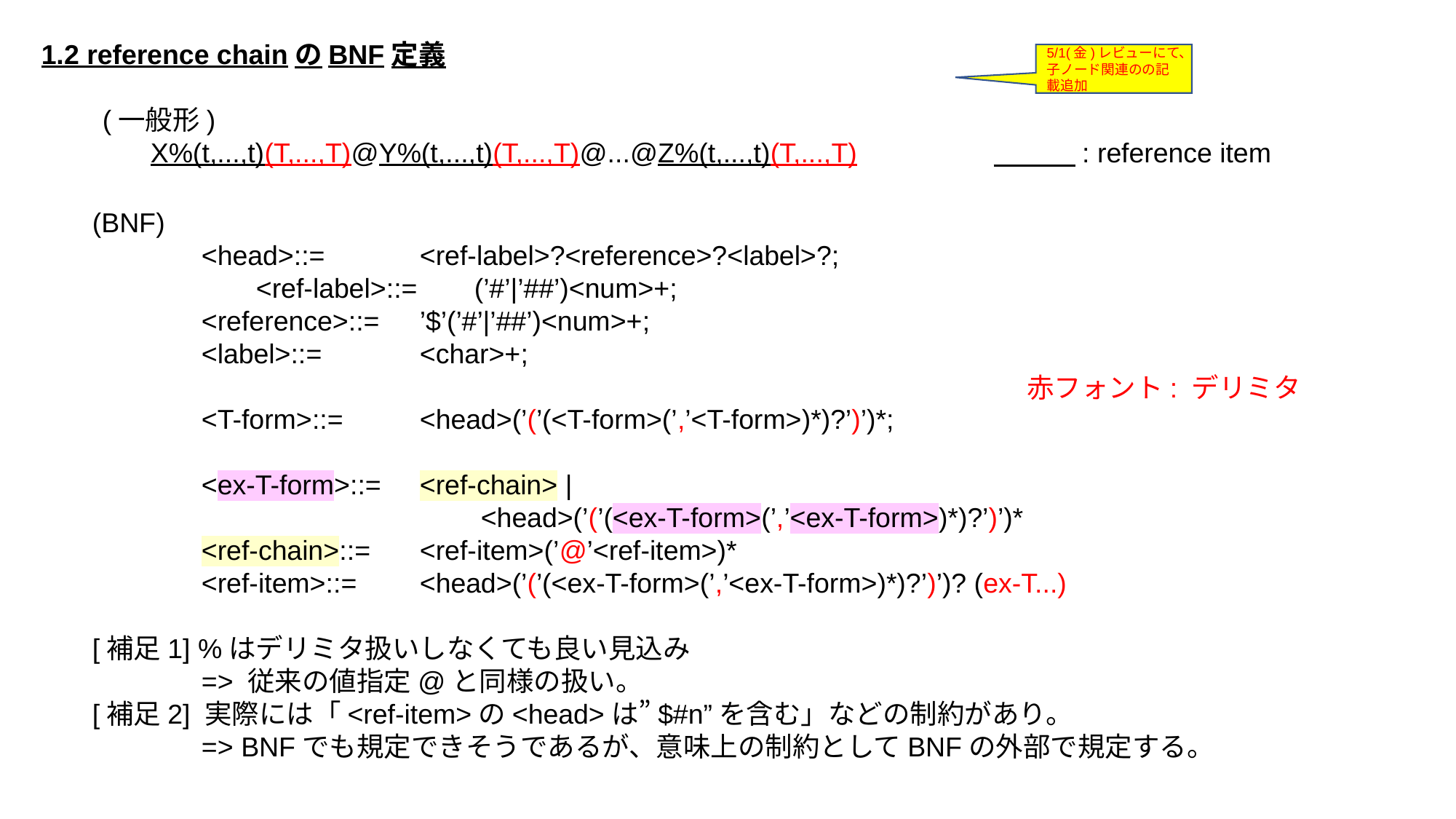

1.2 reference chainのBNF定義

　　(一般形)
	X%(t,...,t)(T,...,T)@Y%(t,...,t)(T,...,T)@...@Z%(t,...,t)(T,...,T)                 　　　: reference item
5/1(金)レビューにて、
子ノード関連のの記載追加
(BNF)
	<head>::=	<ref-label>?<reference>?<label>?;
	<ref-label>::=	(’#’|’##’)<num>+;
<reference>::=	’$’(’#’|’##’)<num>+;
<label>::=	<char>+;

<T-form>::=	<head>(’(’(<T-form>(’,’<T-form>)*)?’)’)*;

<ex-T-form>::=	<ref-chain> |
		　　<head>(’(’(<ex-T-form>(’,’<ex-T-form>)*)?’)’)*
<ref-chain>::=	<ref-item>(’@’<ref-item>)*
<ref-item>::=	<head>(’(’(<ex-T-form>(’,’<ex-T-form>)*)?’)’)? (ex-T...)

[補足1] %はデリミタ扱いしなくても良い見込み
	=> 従来の値指定@と同様の扱い。
[補足2] 実際には「<ref-item>の<head>は”$#n”を含む」などの制約があり。
	=> BNFでも規定できそうであるが、意味上の制約としてBNFの外部で規定する。
赤フォント: デリミタ